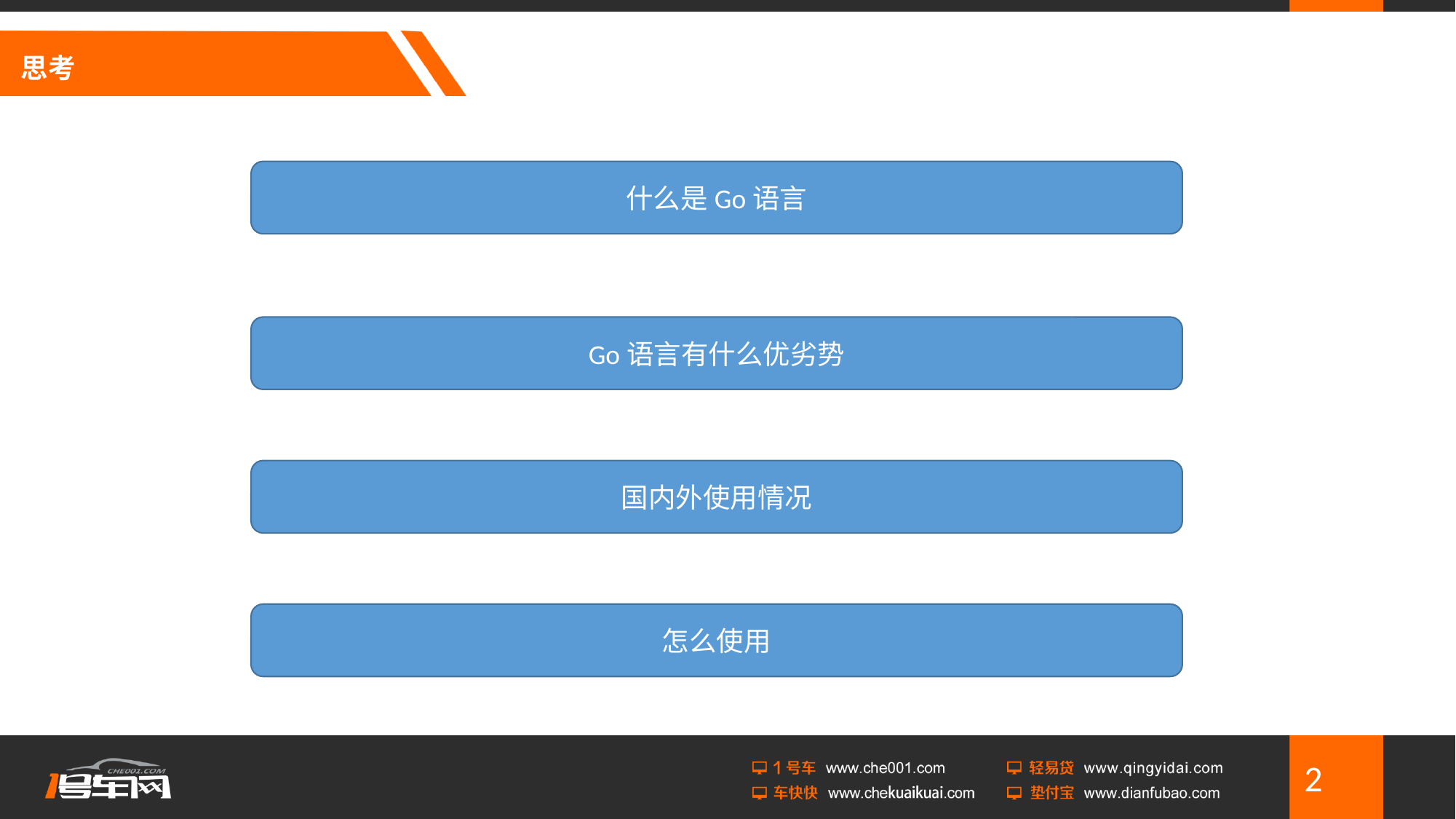

# 思考
什么是Go语言
Go语言有什么优劣势
国内外使用情况
怎么使用
2